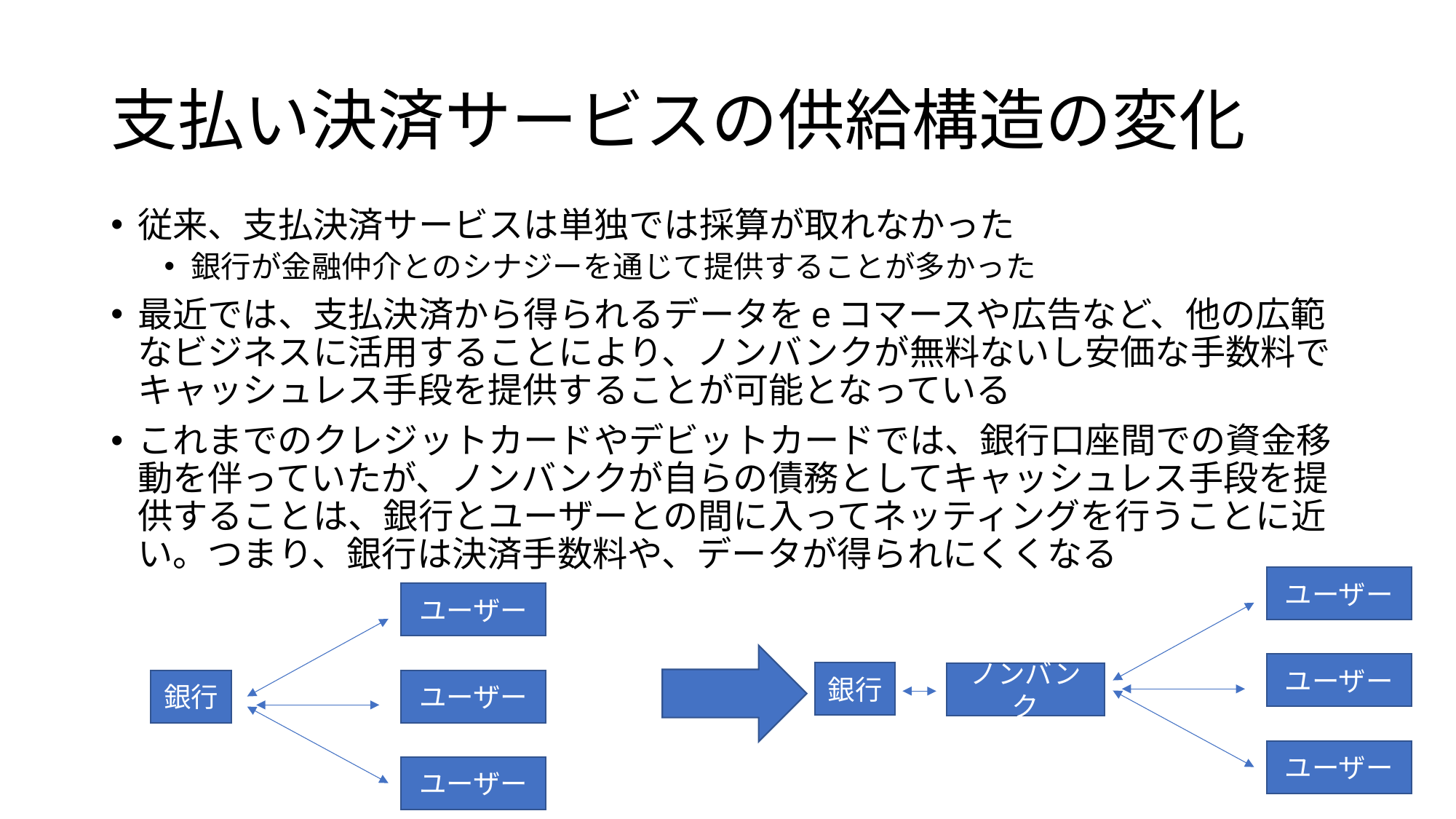

# 支払い決済サービスの供給構造の変化
従来、支払決済サービスは単独では採算が取れなかった
銀行が金融仲介とのシナジーを通じて提供することが多かった
最近では、支払決済から得られるデータをeコマースや広告など、他の広範なビジネスに活用することにより、ノンバンクが無料ないし安価な手数料でキャッシュレス手段を提供することが可能となっている
これまでのクレジットカードやデビットカードでは、銀行口座間での資金移動を伴っていたが、ノンバンクが自らの債務としてキャッシュレス手段を提供することは、銀行とユーザーとの間に入ってネッティングを行うことに近い。つまり、銀行は決済手数料や、データが得られにくくなる
ユーザー
ユーザー

ユーザー
銀行
ノンバンク
ユーザー
銀行
ユーザー
ユーザー